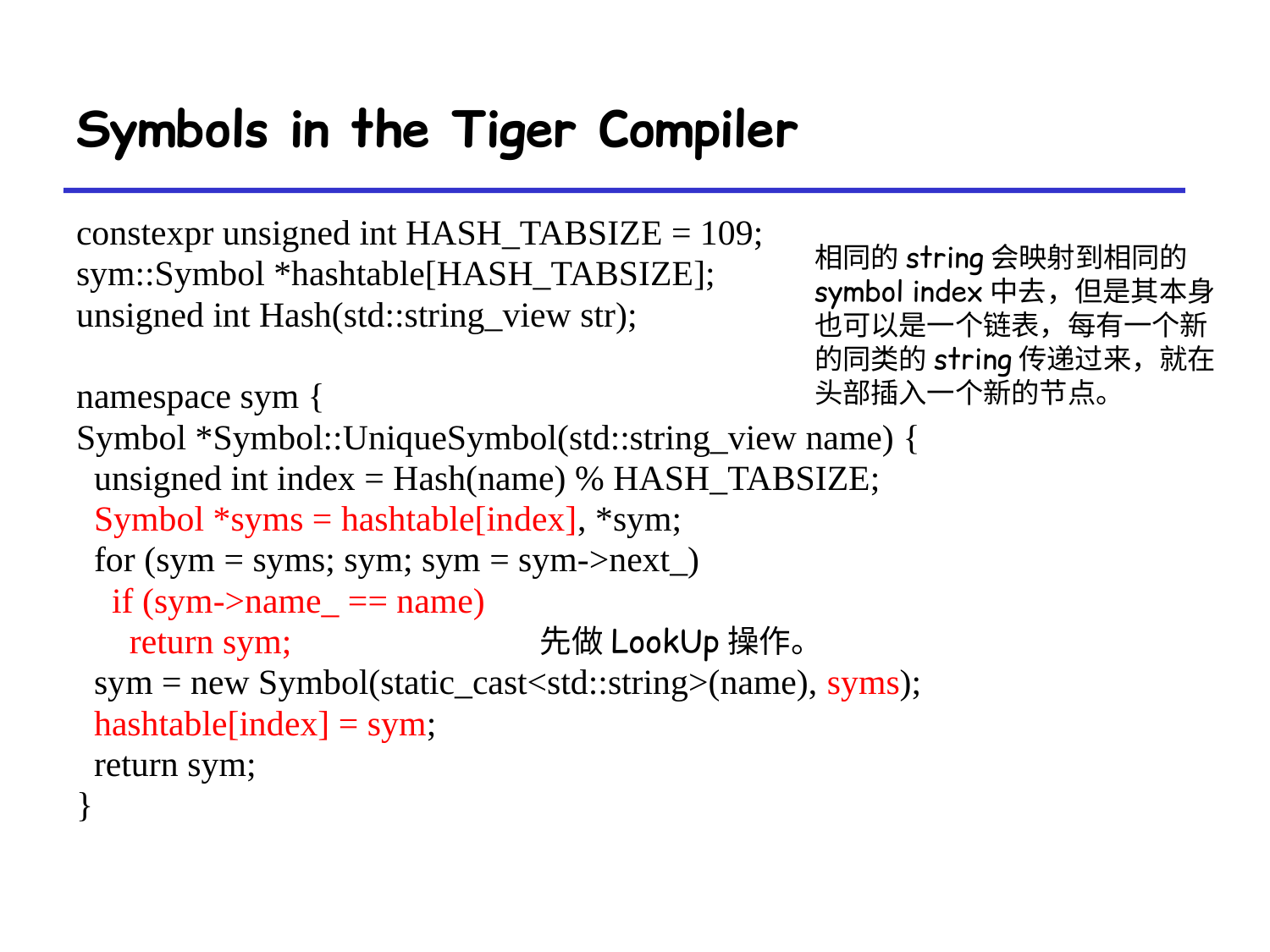

# Symbols in the Tiger Compiler
constexpr unsigned int HASH_TABSIZE = 109;
sym::Symbol *hashtable[HASH_TABSIZE];
unsigned int Hash(std::string_view str);

namespace sym {
Symbol *Symbol::UniqueSymbol(std::string_view name) {
  unsigned int index = Hash(name) % HASH_TABSIZE;
  Symbol *syms = hashtable[index], *sym;
  for (sym = syms; sym; sym = sym->next_)
    if (sym->name_ == name)
      return sym;
  sym = new Symbol(static_cast<std::string>(name), syms);
  hashtable[index] = sym;
  return sym;
}
相同的string会映射到相同的
symbol index中去，但是其本身
也可以是一个链表，每有一个新
的同类的string传递过来，就在
头部插入一个新的节点。
先做LookUp操作。

44